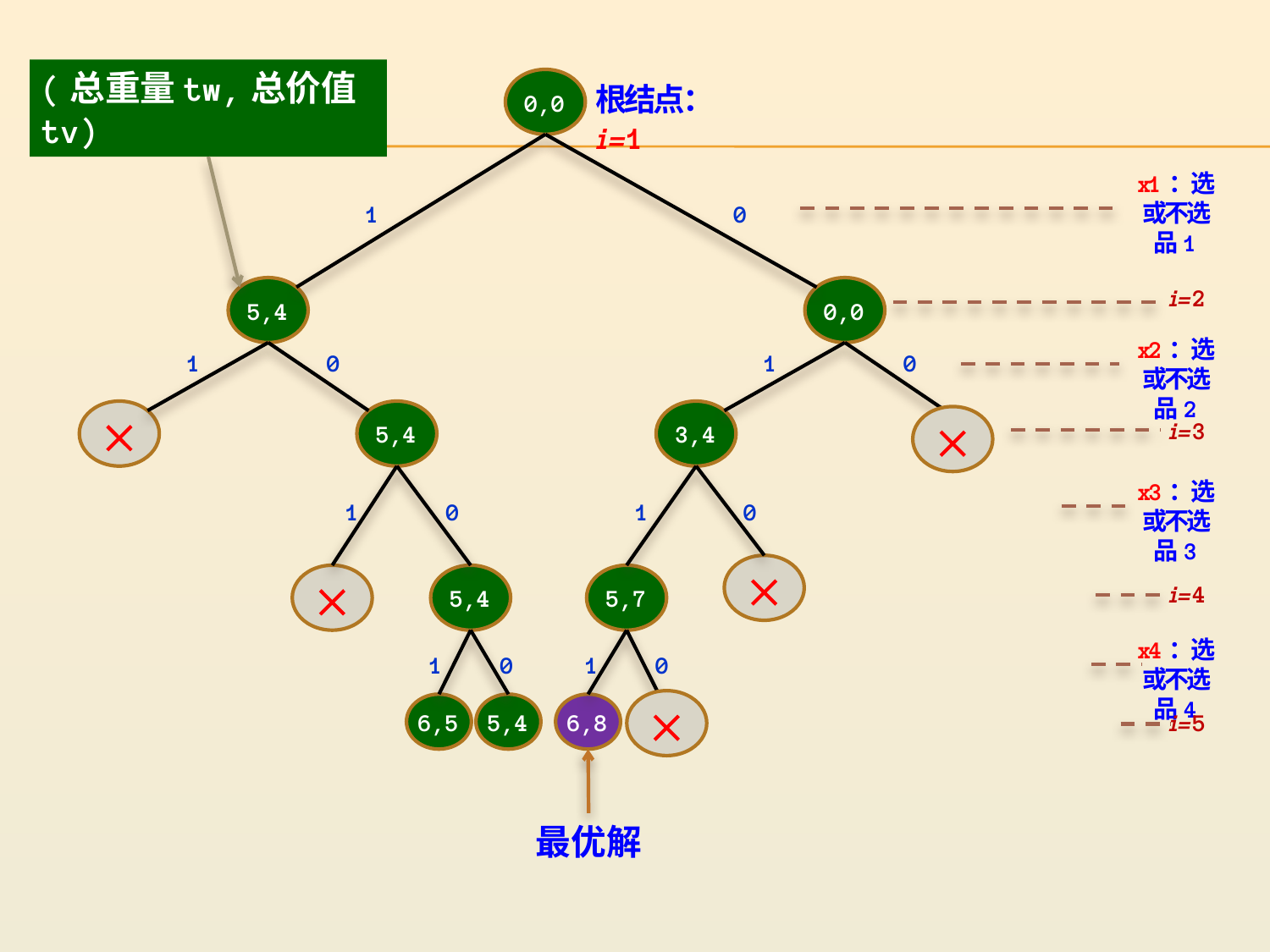

(总重量tw,总价值tv)
0,0
根结点：i=1
i=2
i=3
i=4
i=5
x1：选或不选品1
x2：选或不选品2
x3：选或不选品3
x4：选或不选品4
1
0
5,4
0,0
1
0
1
0
×
5,4
3,4
×
1
0
1
0
×
×
5,4
5,7
1
0
1
0
×
6,5
5,4
6,8
最优解